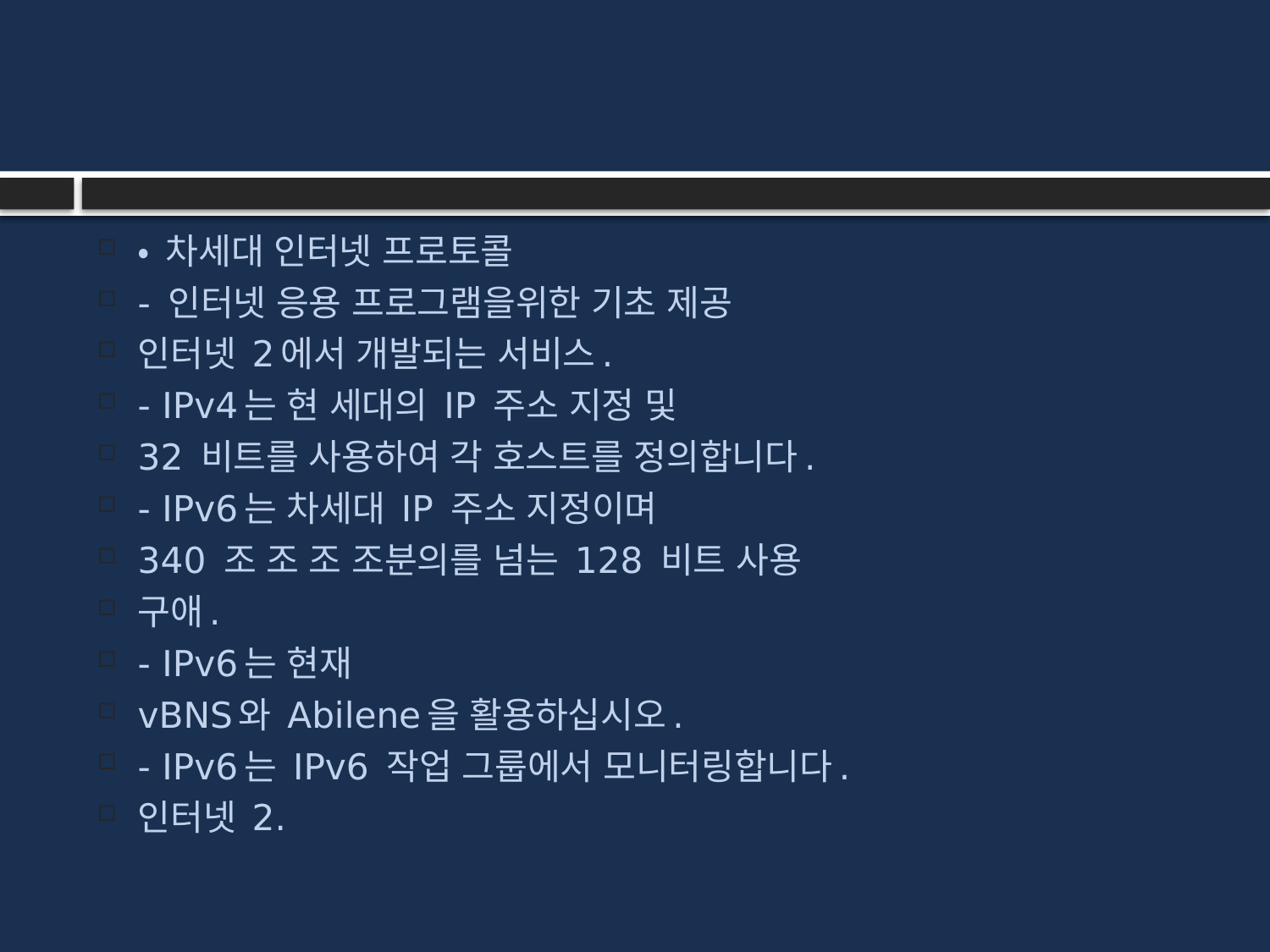

#
• 차세대 인터넷 프로토콜
- 인터넷 응용 프로그램을위한 기초 제공
인터넷 2에서 개발되는 서비스.
- IPv4는 현 세대의 IP 주소 지정 및
32 비트를 사용하여 각 호스트를 정의합니다.
- IPv6는 차세대 IP 주소 지정이며
340 조 조 조 조분의를 넘는 128 비트 사용
구애.
- IPv6는 현재
vBNS와 Abilene을 활용하십시오.
- IPv6는 IPv6 작업 그룹에서 모니터링합니다.
인터넷 2.